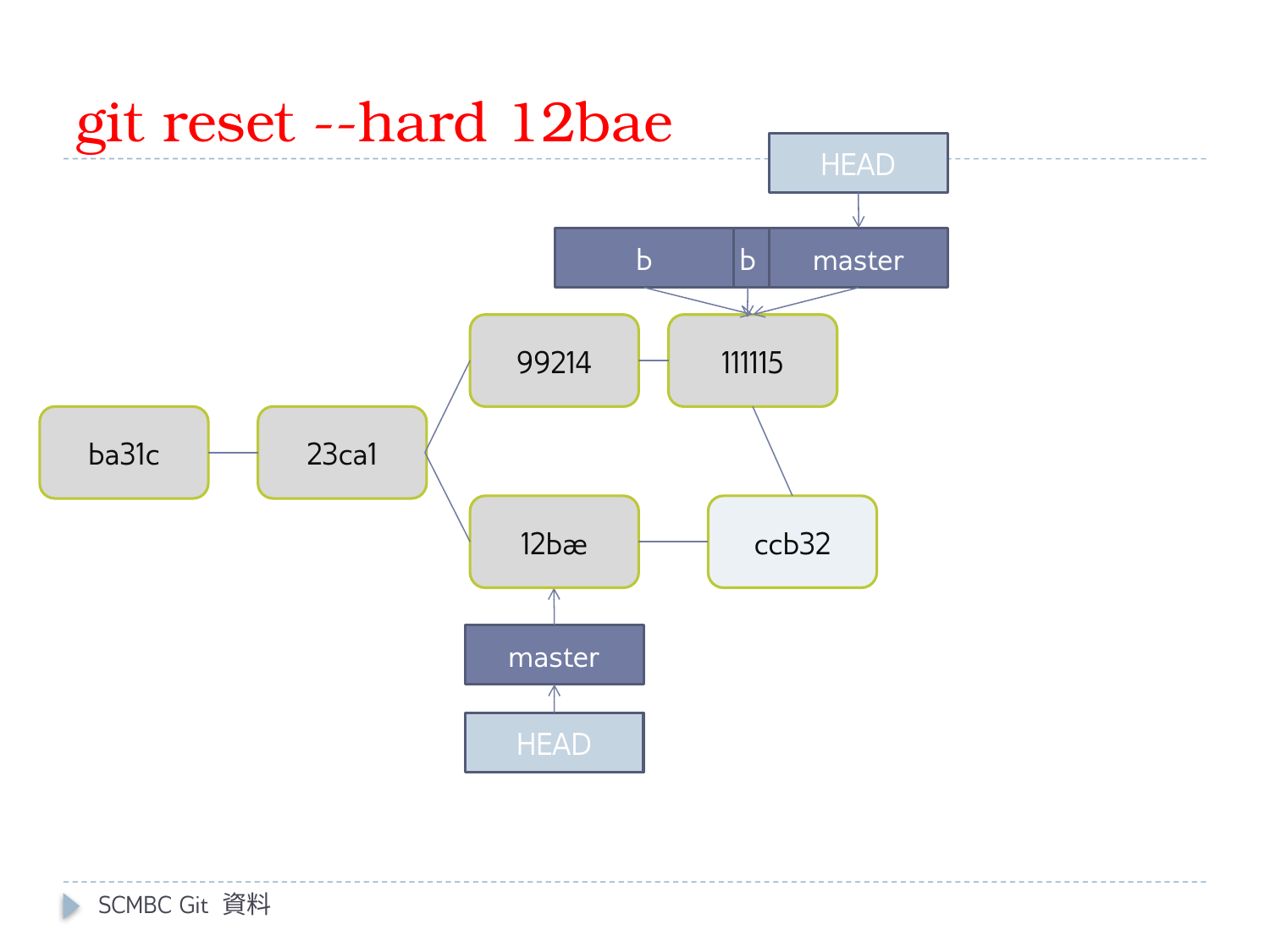

# git reset --hard 12bae
HEAD
b
b
master
99214
111115
ba31c
23ca1
12bae
ccb32
master
HEAD
SCMBC Git 資料